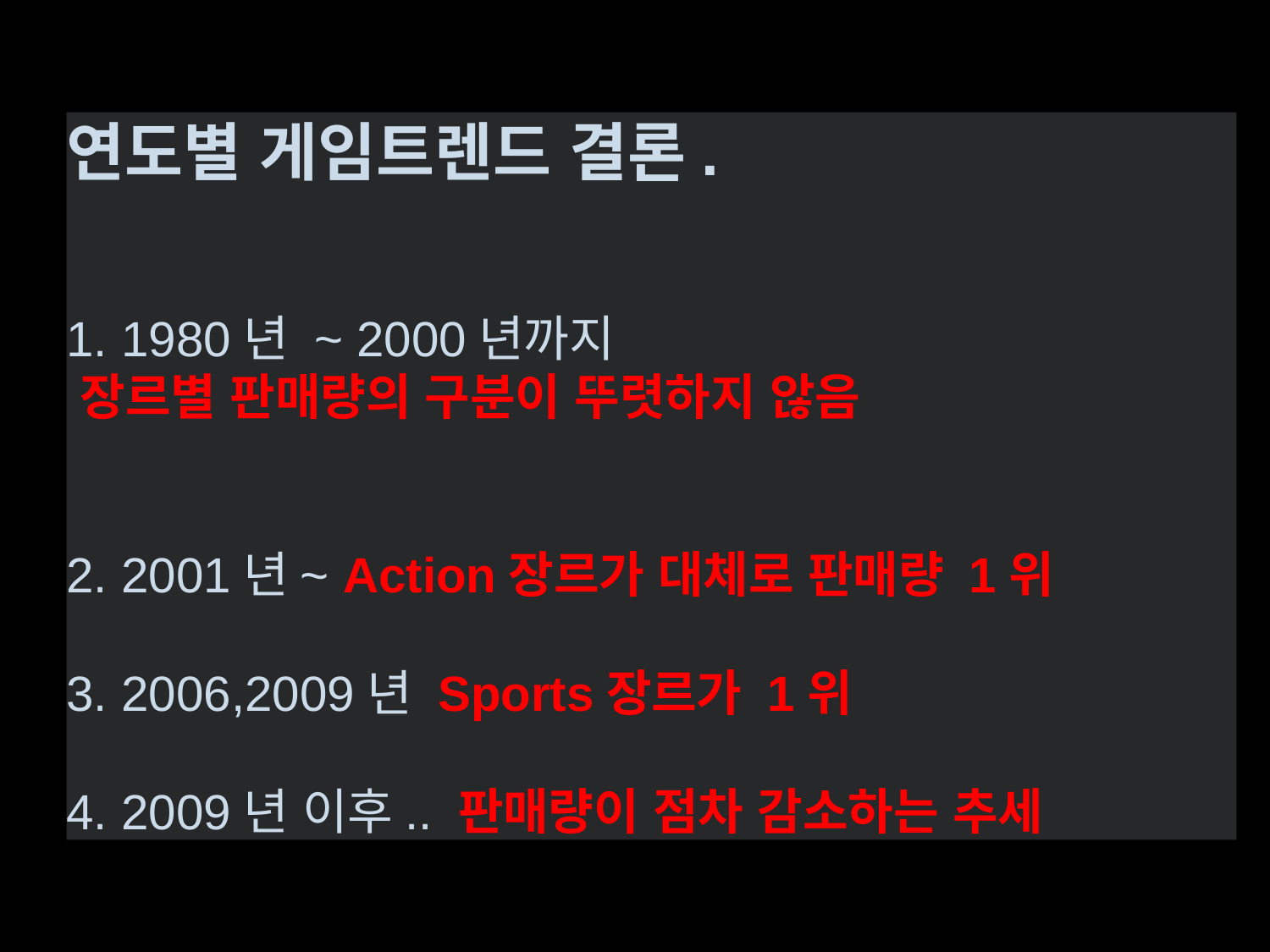

# 연도별 게임트렌드 결론. 1. 1980년 ~ 2000년까지 장르별 판매량의 구분이 뚜렷하지 않음 2. 2001년~ Action장르가 대체로 판매량 1위 3. 2006,2009년 Sports장르가 1위 4. 2009년 이후.. 판매량이 점차 감소하는 추세